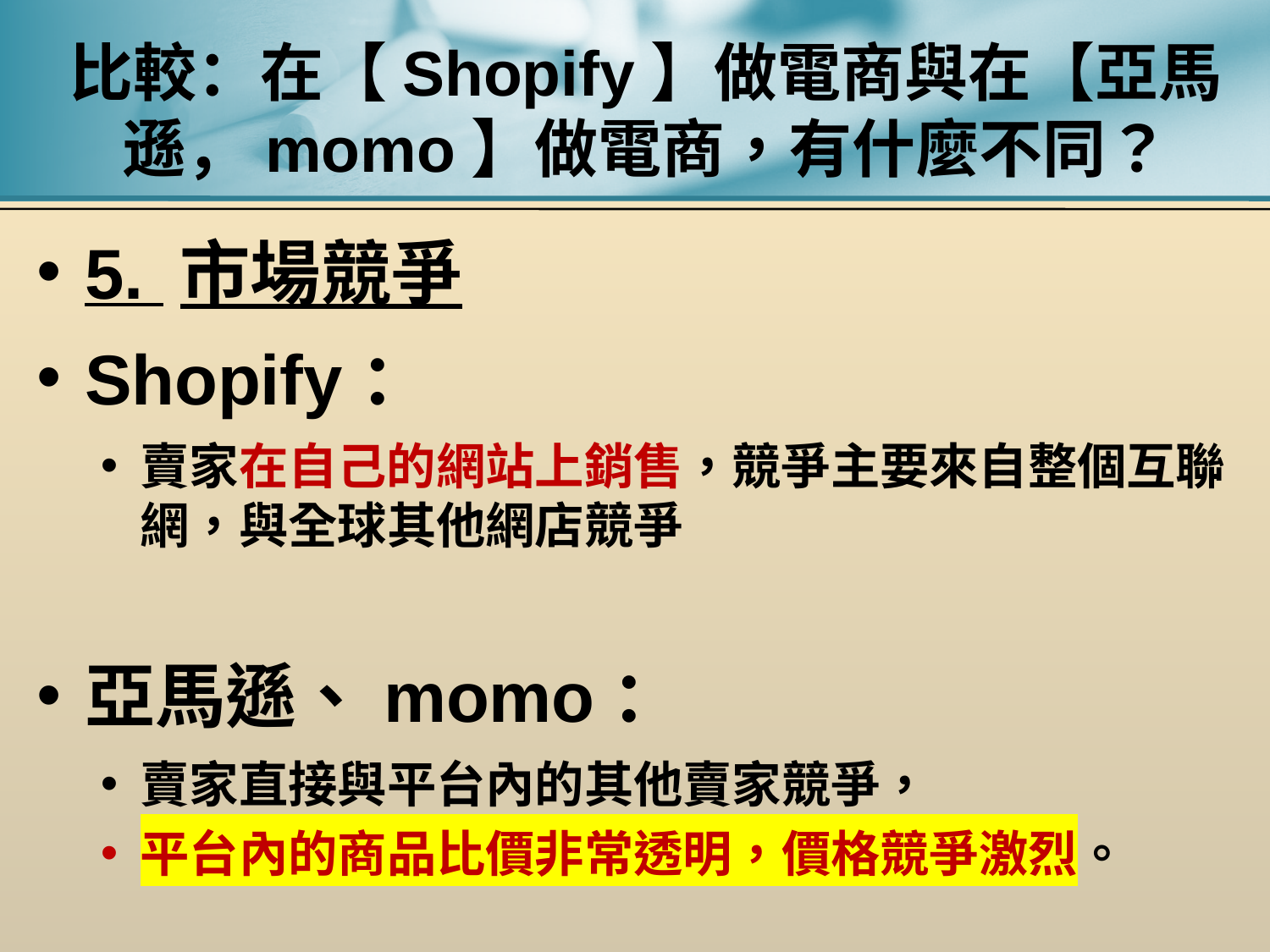

# 比較：在【Shopify】做電商與在【亞馬遜，momo】做電商，有什麼不同？
5. 市場競爭
Shopify：
賣家在自己的網站上銷售，競爭主要來自整個互聯網，與全球其他網店競爭

亞馬遜、momo：
賣家直接與平台內的其他賣家競爭，
平台內的商品比價非常透明，價格競爭激烈。